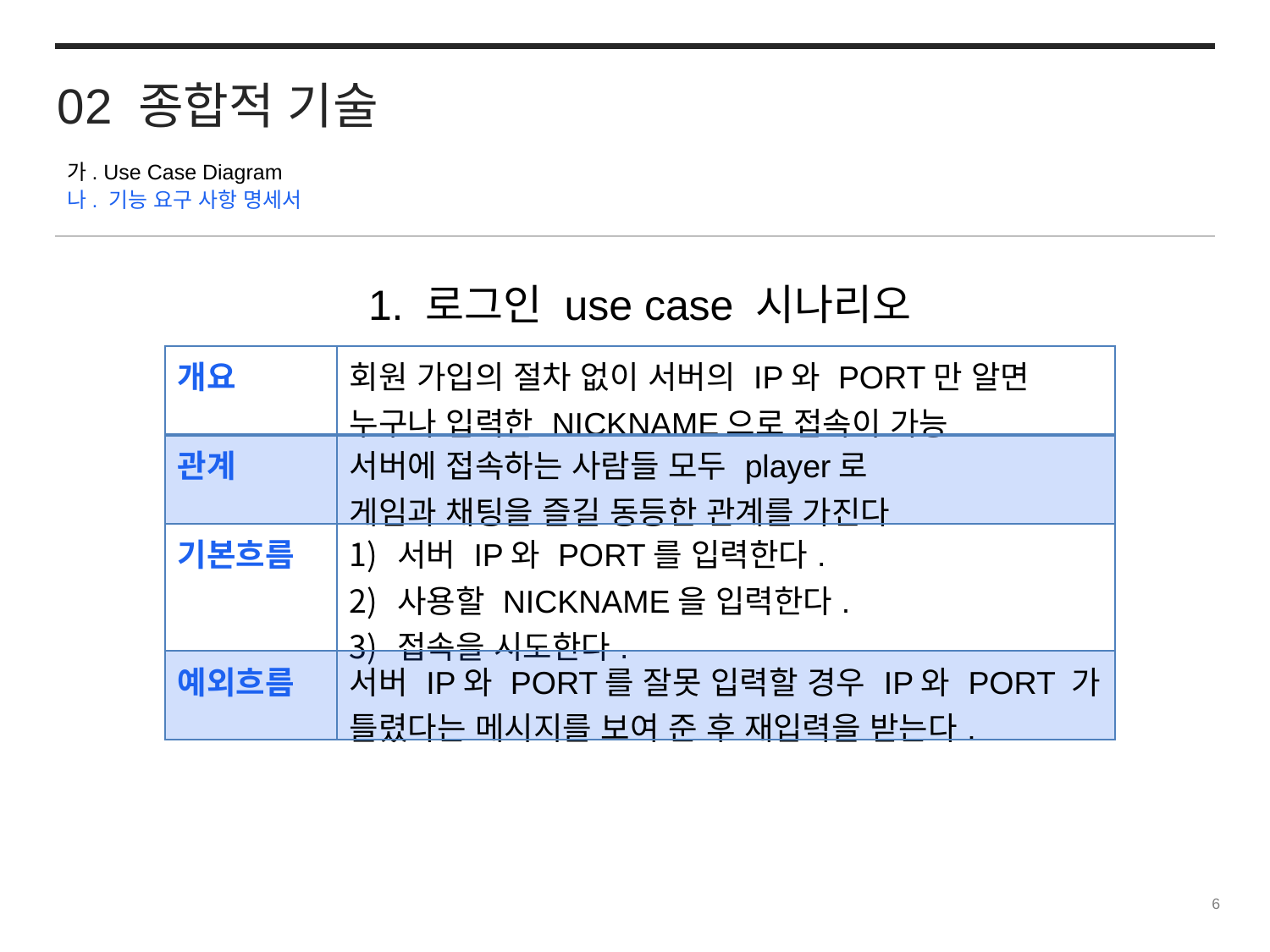

02 종합적 기술
가. Use Case Diagram
나. 기능 요구 사항 명세서
1. 로그인 use case 시나리오
| 개요 | 회원 가입의 절차 없이 서버의 IP와 PORT만 알면 누구나 입력한 NICKNAME으로 접속이 가능 |
| --- | --- |
| 관계 | 서버에 접속하는 사람들 모두 player로 게임과 채팅을 즐길 동등한 관계를 가진다 |
| 기본흐름 | 서버 IP와 PORT를 입력한다. 사용할 NICKNAME을 입력한다. 접속을 시도한다. |
| 예외흐름 | 서버 IP와 PORT를 잘못 입력할 경우 IP와 PORT 가 틀렸다는 메시지를 보여 준 후 재입력을 받는다. |